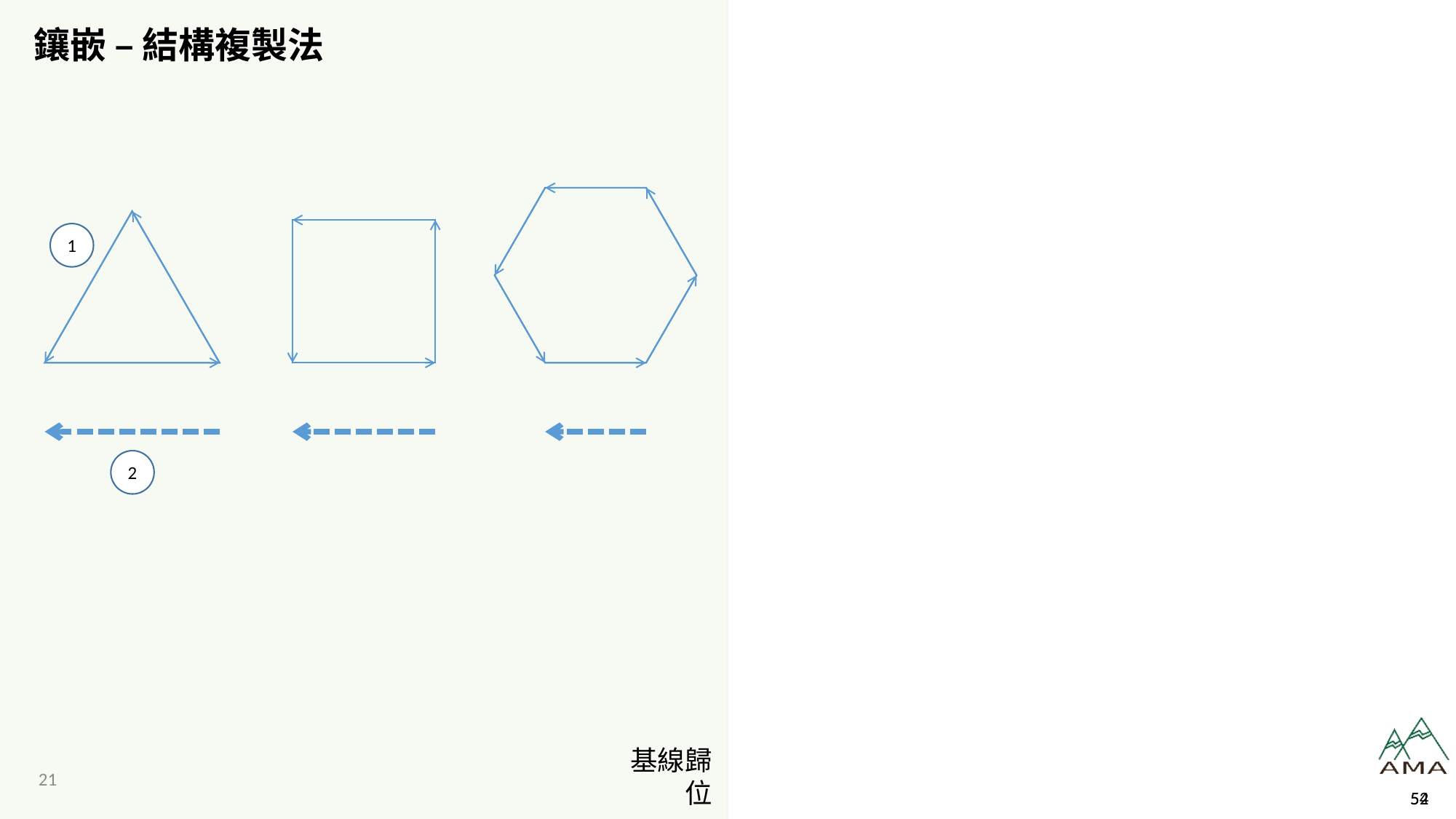

# 鑲嵌 – 結構複製法

1
2
基線歸位
52
54